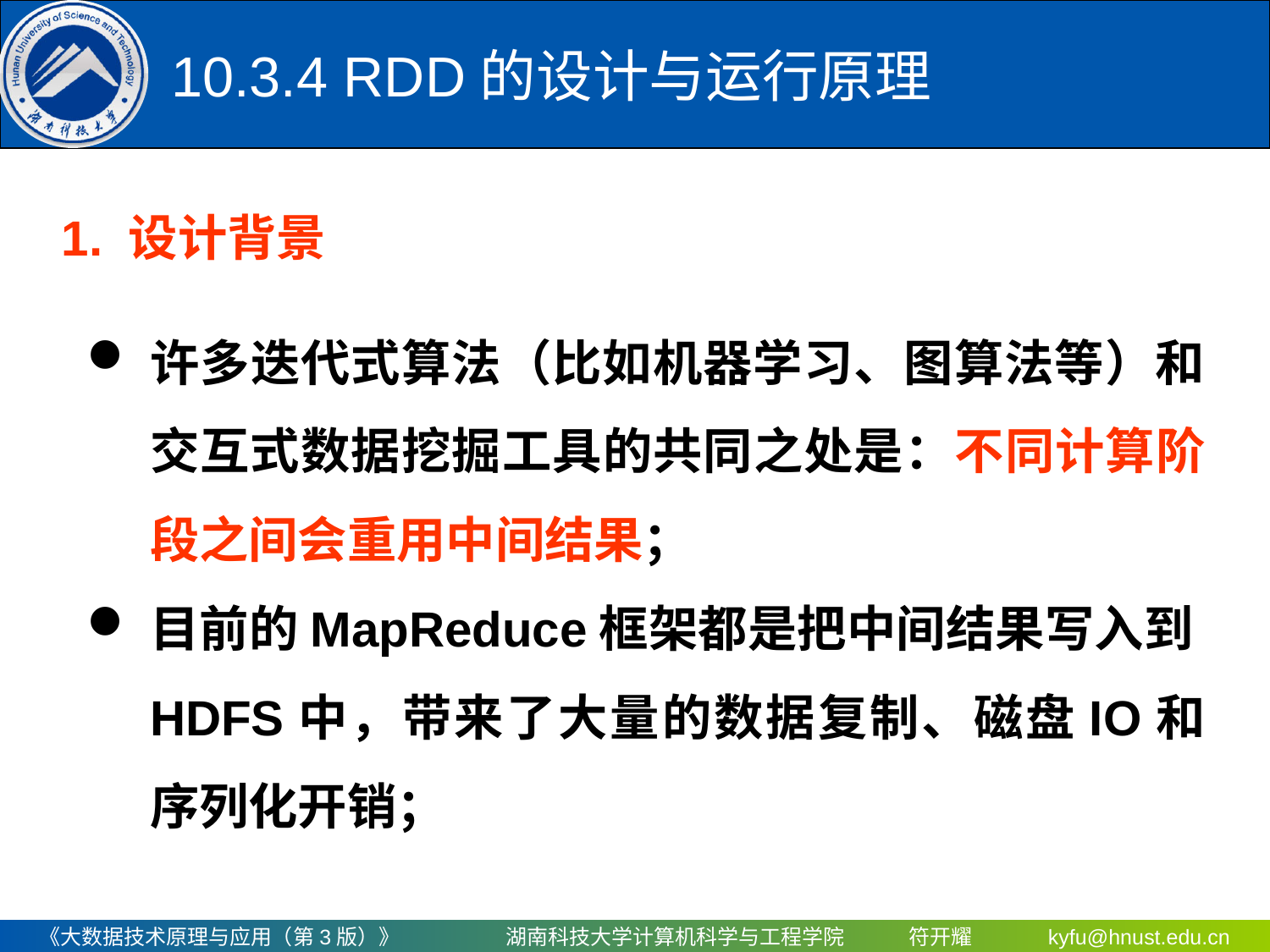

# 10.3.4 RDD的设计与运行原理
1. 设计背景
许多迭代式算法（比如机器学习、图算法等）和交互式数据挖掘工具的共同之处是：不同计算阶段之间会重用中间结果；
目前的MapReduce框架都是把中间结果写入到HDFS中，带来了大量的数据复制、磁盘IO和序列化开销；